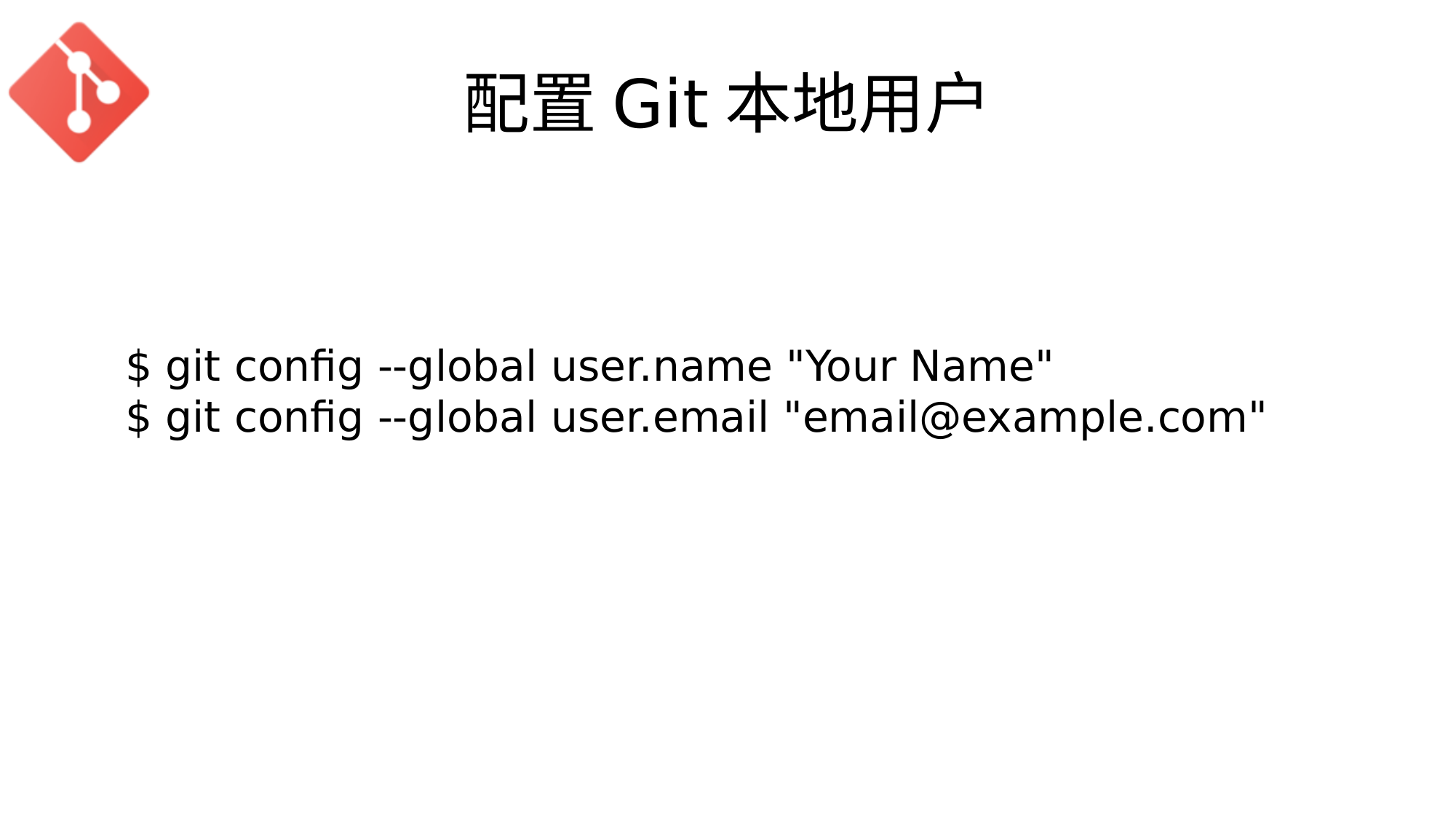

# 配置Git本地用户
$ git config --global user.name "Your Name"
$ git config --global user.email "email@example.com"